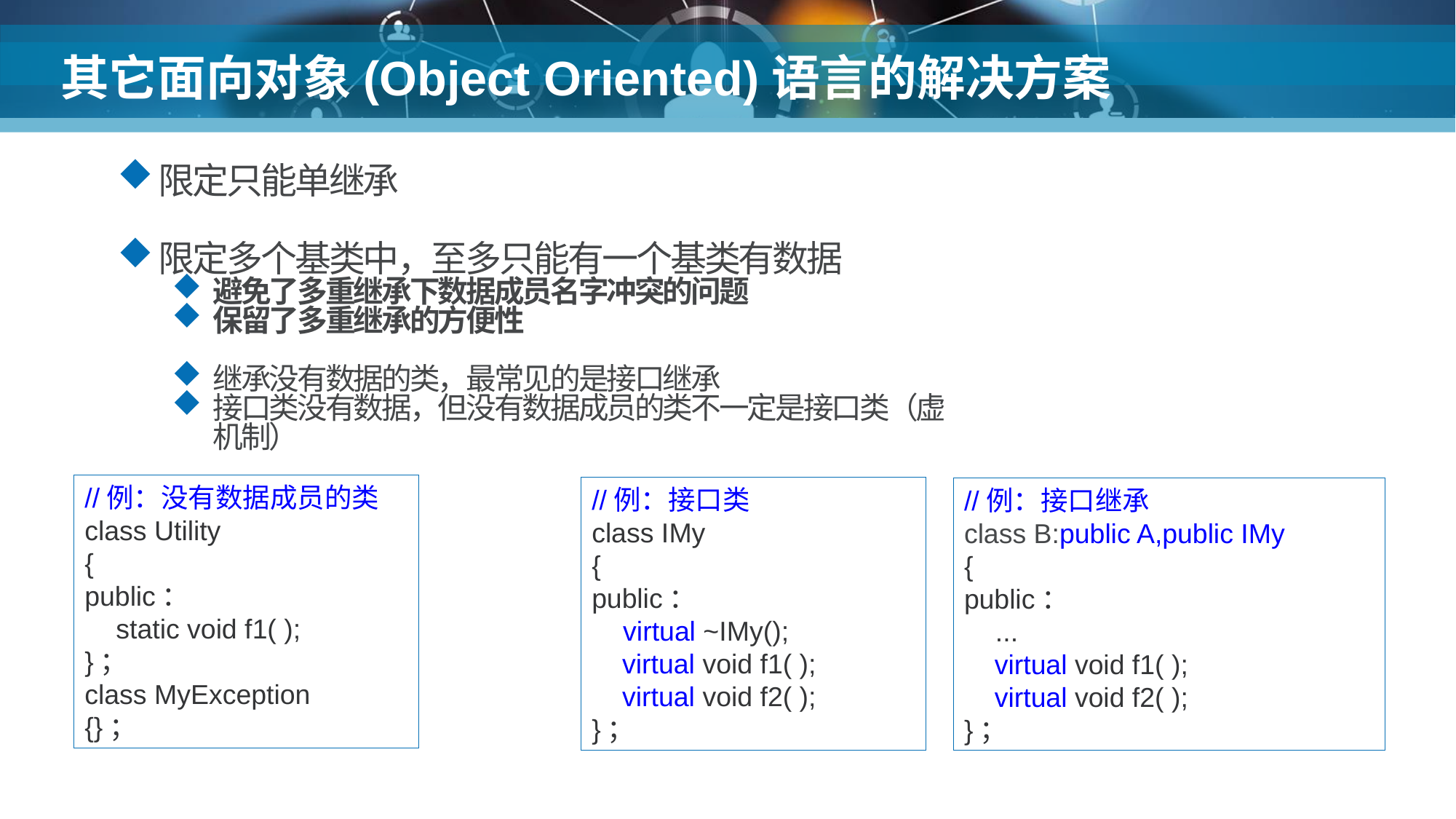

# 其它面向对象(Object Oriented)语言的解决方案
限定只能单继承
限定多个基类中，至多只能有一个基类有数据
避免了多重继承下数据成员名字冲突的问题
保留了多重继承的方便性
继承没有数据的类，最常见的是接口继承
接口类没有数据，但没有数据成员的类不一定是接口类（虚机制）
//例：没有数据成员的类
class Utility
{
public：
    static void f1( );
}；
class MyException
{}；
//例：接口类
class IMy
{
public：
    virtual ~IMy();
    virtual void f1( );
    virtual void f2( );
}；
//例：接口继承
class B:public A,public IMy
{
public：
    ...
    virtual void f1( );
    virtual void f2( );
}；